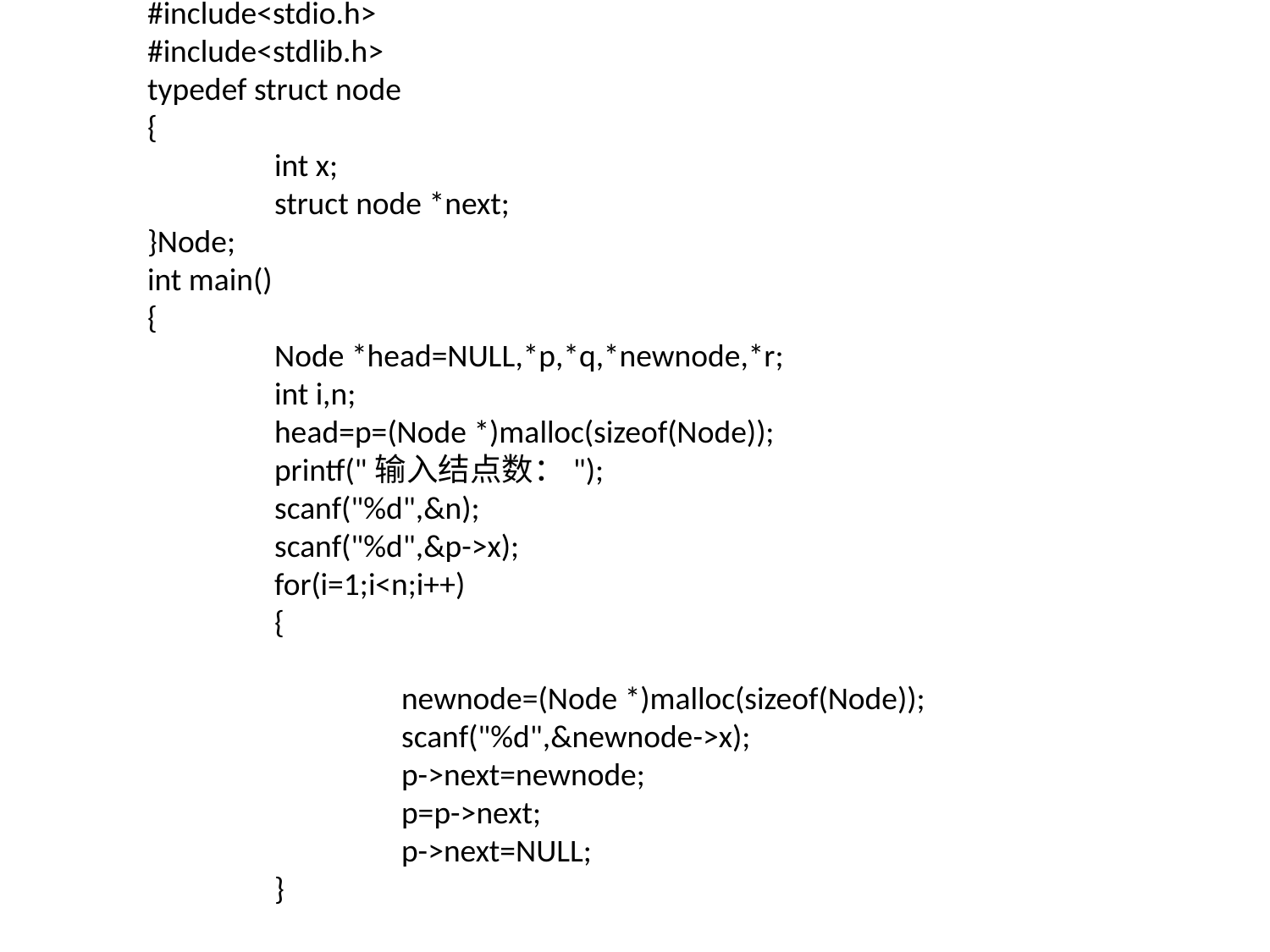

#include<stdio.h>
#include<stdlib.h>
typedef struct node
{
	int x;
	struct node *next;
}Node;
int main()
{
	Node *head=NULL,*p,*q,*newnode,*r;
	int i,n;
	head=p=(Node *)malloc(sizeof(Node));
	printf("输入结点数：");
	scanf("%d",&n);
	scanf("%d",&p->x);
	for(i=1;i<n;i++)
	{

		newnode=(Node *)malloc(sizeof(Node));
		scanf("%d",&newnode->x);
		p->next=newnode;
		p=p->next;
		p->next=NULL;
	}